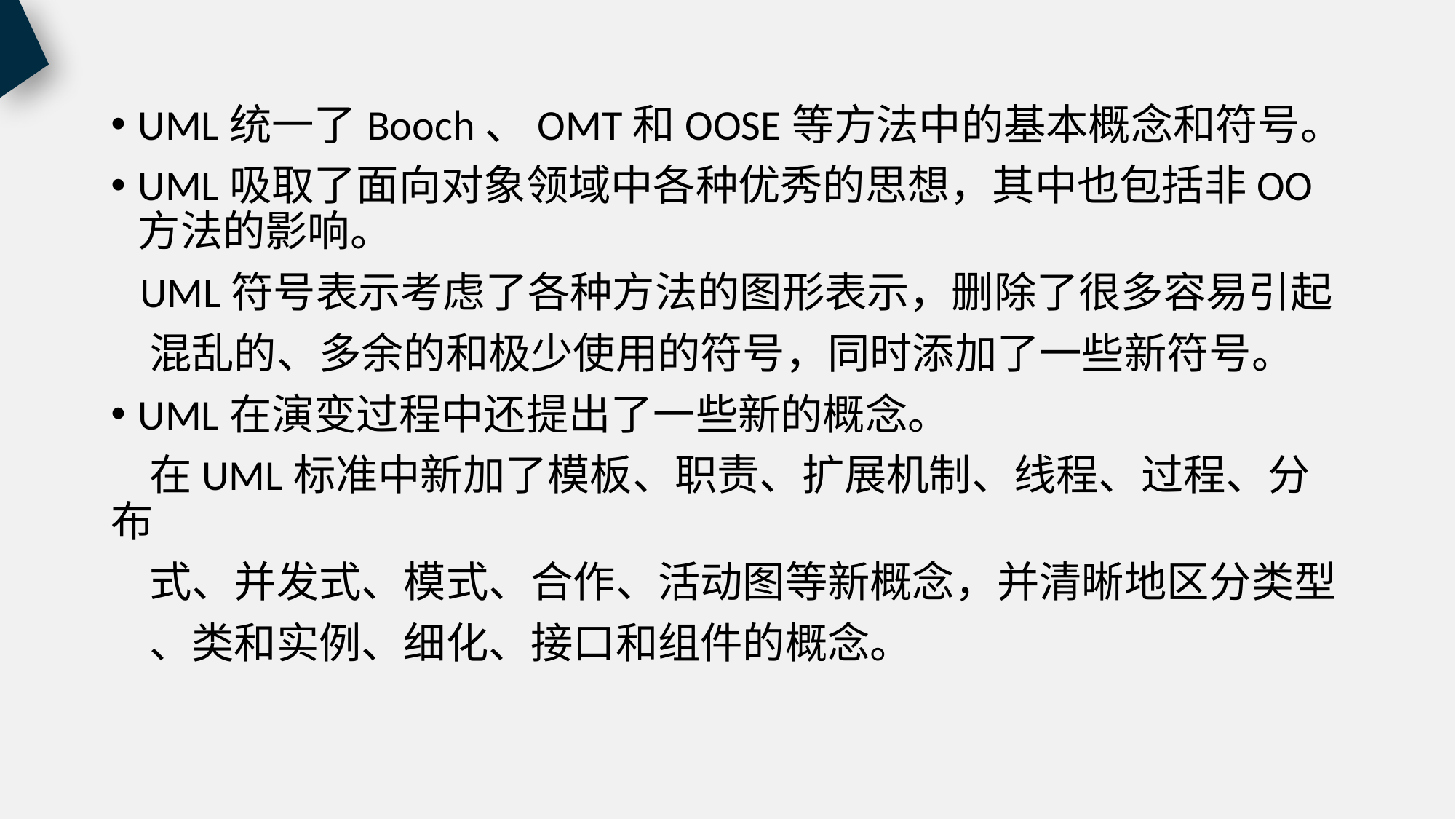

UML统一了Booch、OMT和OOSE等方法中的基本概念和符号。
UML吸取了面向对象领域中各种优秀的思想，其中也包括非OO方法的影响。
   UML符号表示考虑了各种方法的图形表示，删除了很多容易引起
   混乱的、多余的和极少使用的符号，同时添加了一些新符号。
UML在演变过程中还提出了一些新的概念。
   在UML标准中新加了模板、职责、扩展机制、线程、过程、分布
   式、并发式、模式、合作、活动图等新概念，并清晰地区分类型
   、类和实例、细化、接口和组件的概念。